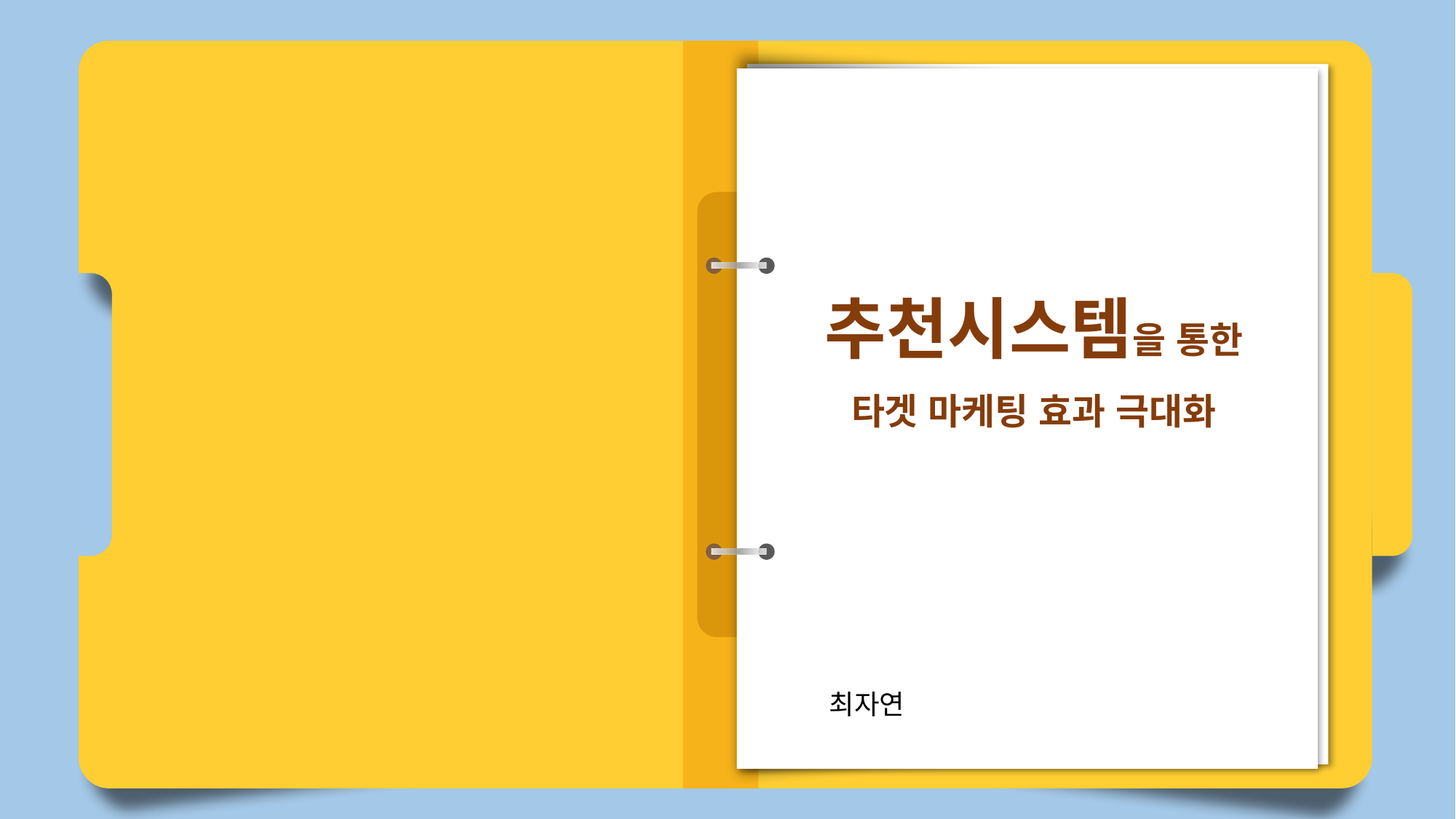

추천시스템을 통한
타겟 마케팅 효과 극대화

최자연